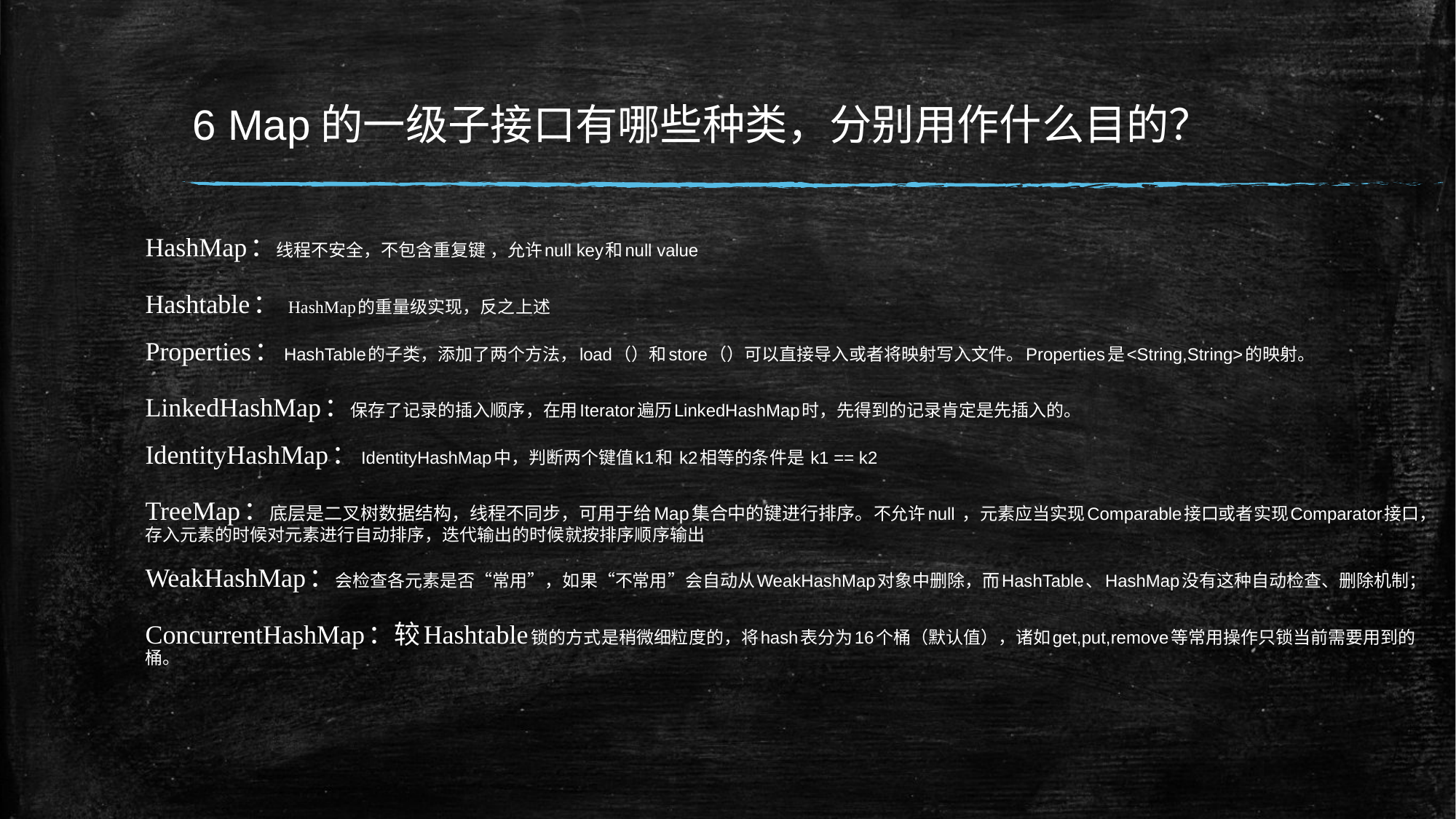

# 6 Map的一级子接口有哪些种类，分别用作什么目的？
HashMap：线程不安全，不包含重复键 ，允许null key和null value

Hashtable： HashMap的重量级实现，反之上述

Properties：HashTable的子类，添加了两个方法，load（）和store（）可以直接导入或者将映射写入文件。Properties是<String,String>的映射。

LinkedHashMap：保存了记录的插入顺序，在用Iterator遍历LinkedHashMap时，先得到的记录肯定是先插入的。

IdentityHashMap：IdentityHashMap中，判断两个键值k1和 k2相等的条件是 k1 == k2

TreeMap：底层是二叉树数据结构，线程不同步，可用于给Map集合中的键进行排序。不允许null ，元素应当实现Comparable接口或者实现Comparator接口，存入元素的时候对元素进行自动排序，迭代输出的时候就按排序顺序输出

WeakHashMap：会检查各元素是否“常用”，如果“不常用”会自动从WeakHashMap对象中删除，而HashTable、HashMap没有这种自动检查、删除机制；

ConcurrentHashMap：较Hashtable锁的方式是稍微细粒度的，将hash表分为16个桶（默认值），诸如get,put,remove等常用操作只锁当前需要用到的桶。